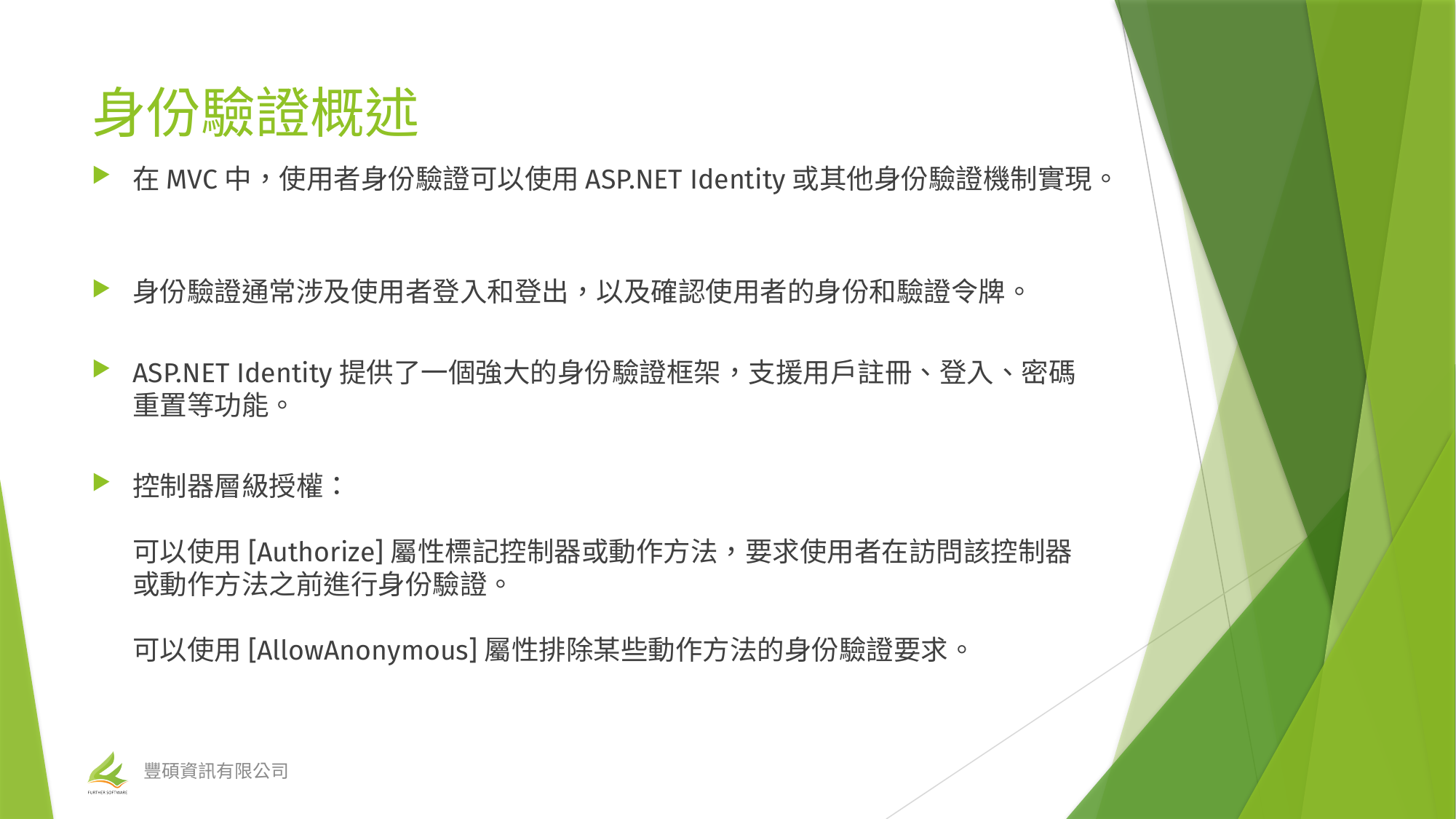

# 身份驗證概述
在MVC中，使用者身份驗證可以使用ASP.NET Identity或其他身份驗證機制實現。
身份驗證通常涉及使用者登入和登出，以及確認使用者的身份和驗證令牌。
ASP.NET Identity提供了一個強大的身份驗證框架，支援用戶註冊、登入、密碼重置等功能。
控制器層級授權：
可以使用[Authorize]屬性標記控制器或動作方法，要求使用者在訪問該控制器或動作方法之前進行身份驗證。
可以使用[AllowAnonymous]屬性排除某些動作方法的身份驗證要求。
豐碩資訊有限公司